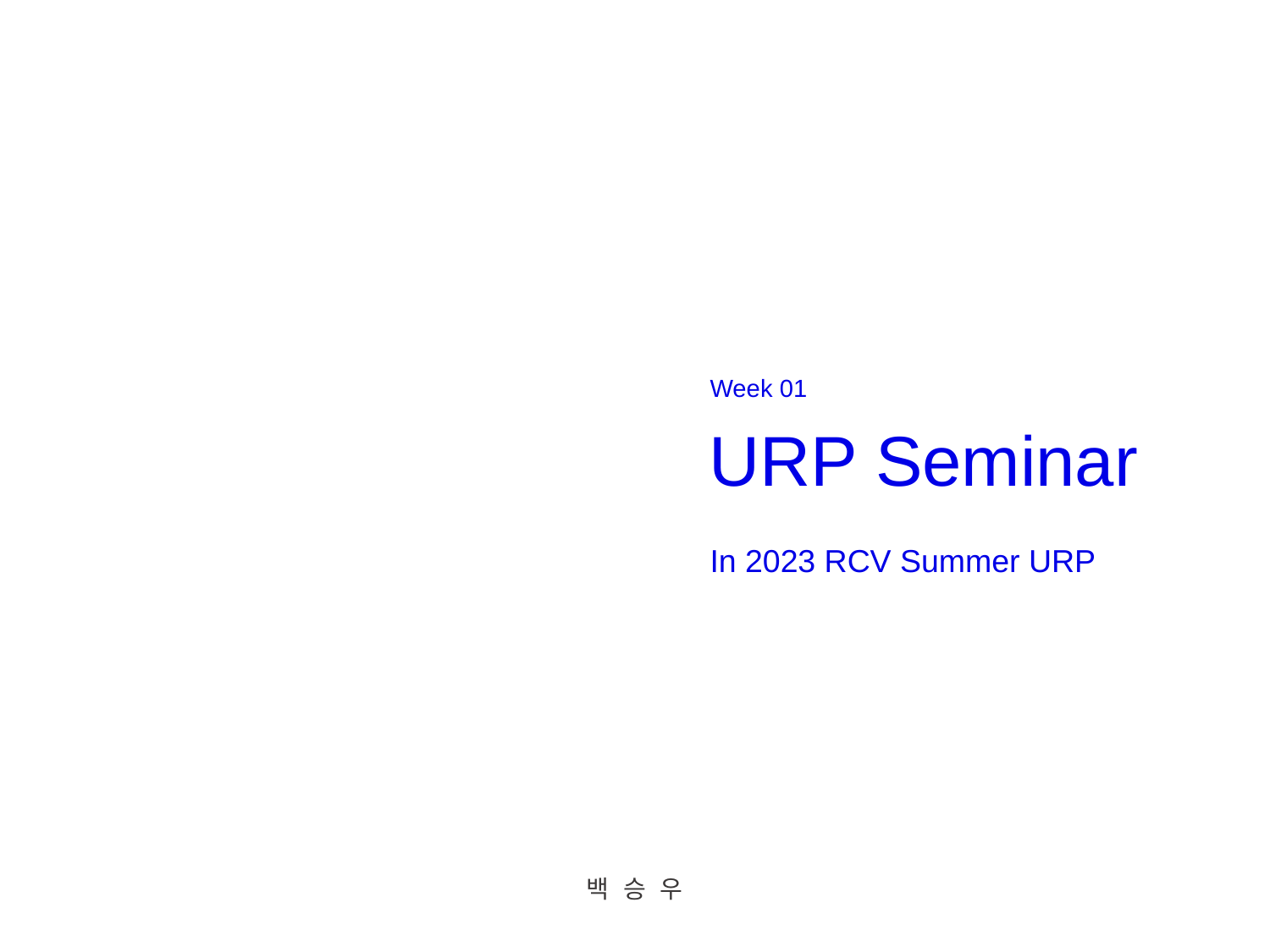

Week 01
URP Seminar
In 2023 RCV Summer URP
백  승  우